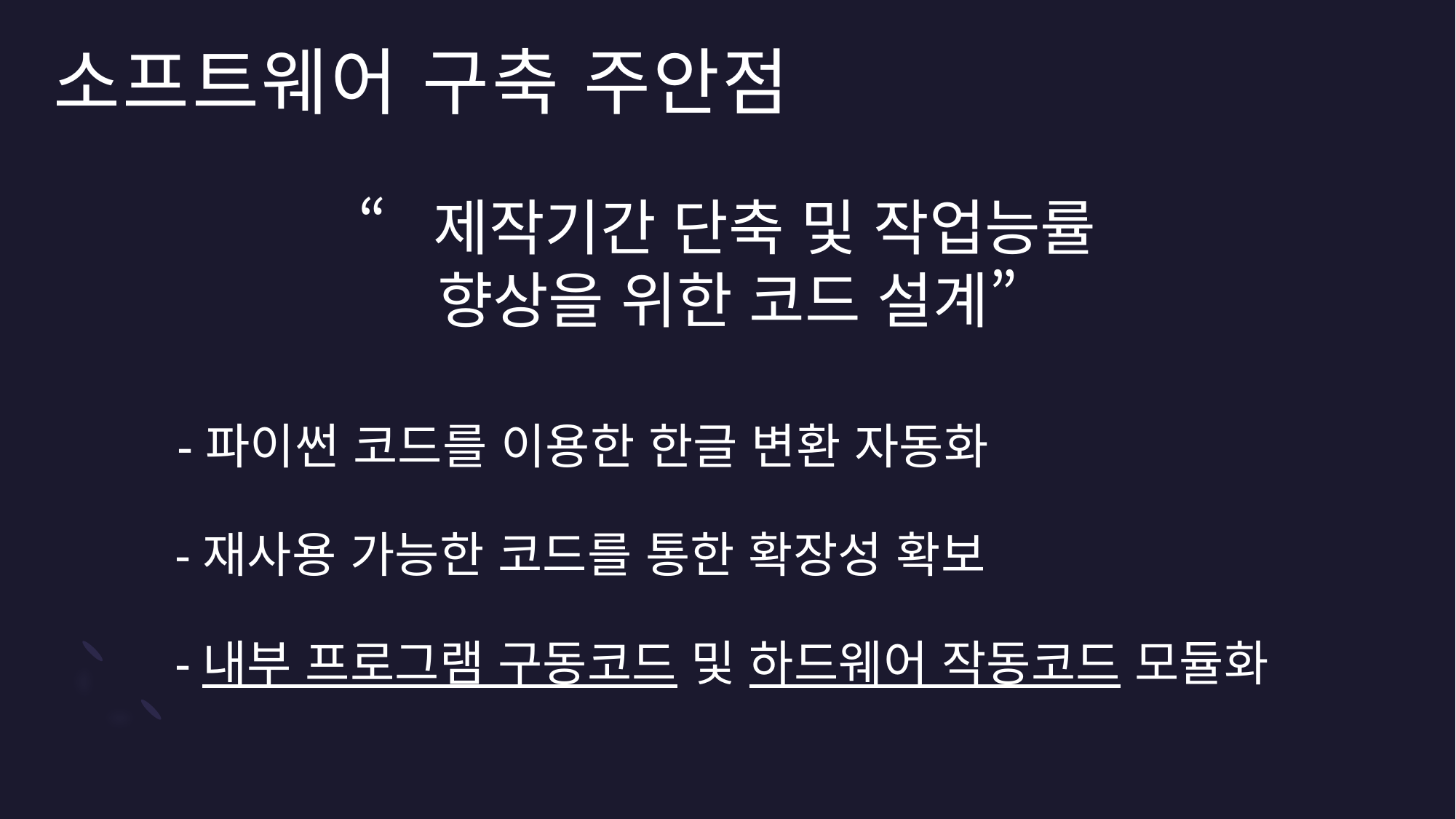

소프트웨어 구축 주안점
“제작기간 단축 및 작업능률 향상을 위한 코드 설계”
-파이썬 코드를 이용한 한글 변환 자동화
-재사용 가능한 코드를 통한 확장성 확보
-내부 프로그램 구동코드 및 하드웨어 작동코드 모듈화